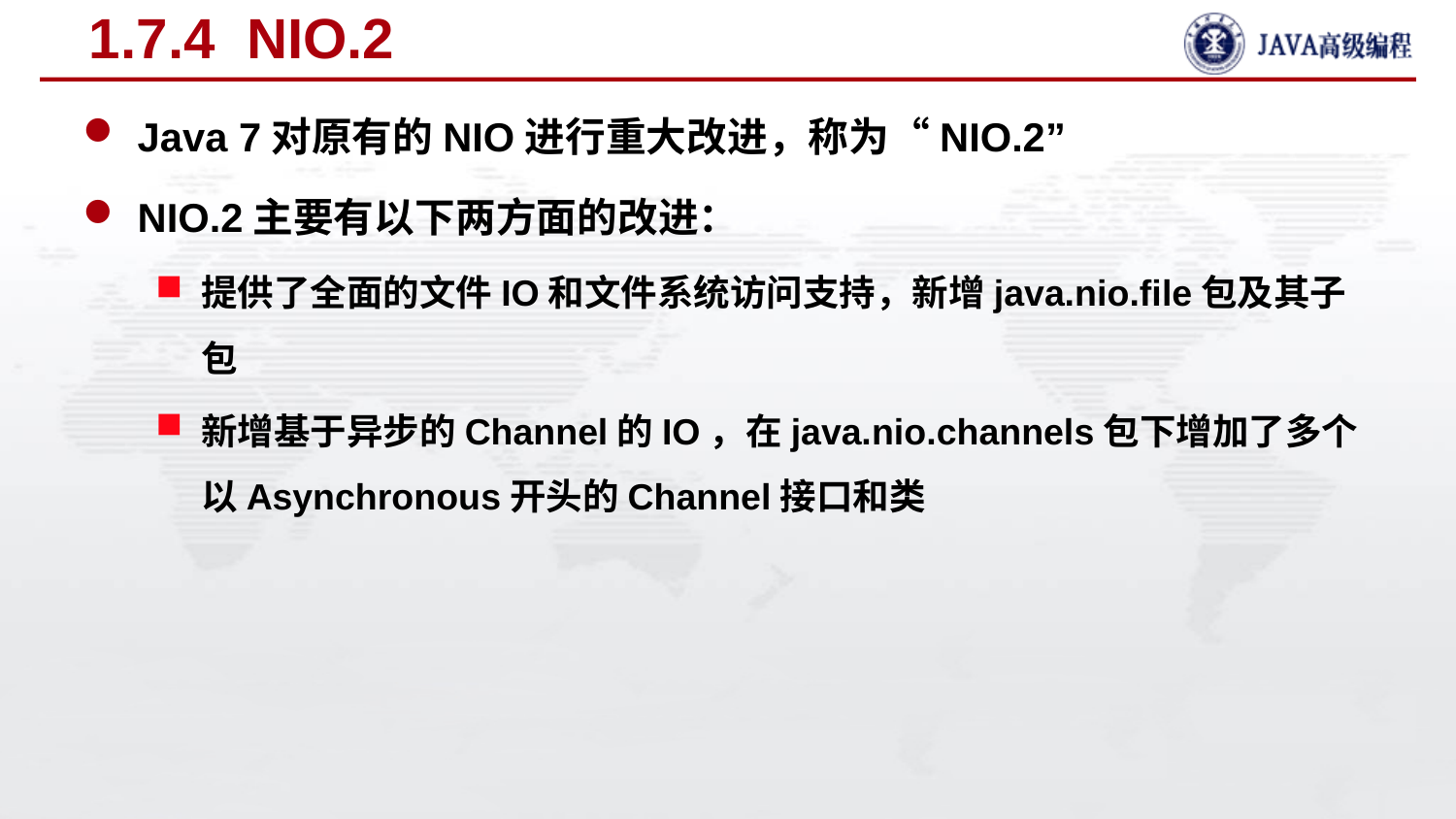

# 1.7.4  NIO.2
Java 7对原有的NIO进行重大改进，称为“NIO.2”
NIO.2主要有以下两方面的改进：
提供了全面的文件IO和文件系统访问支持，新增java.nio.file包及其子包
新增基于异步的Channel的IO，在java.nio.channels包下增加了多个以Asynchronous开头的Channel接口和类